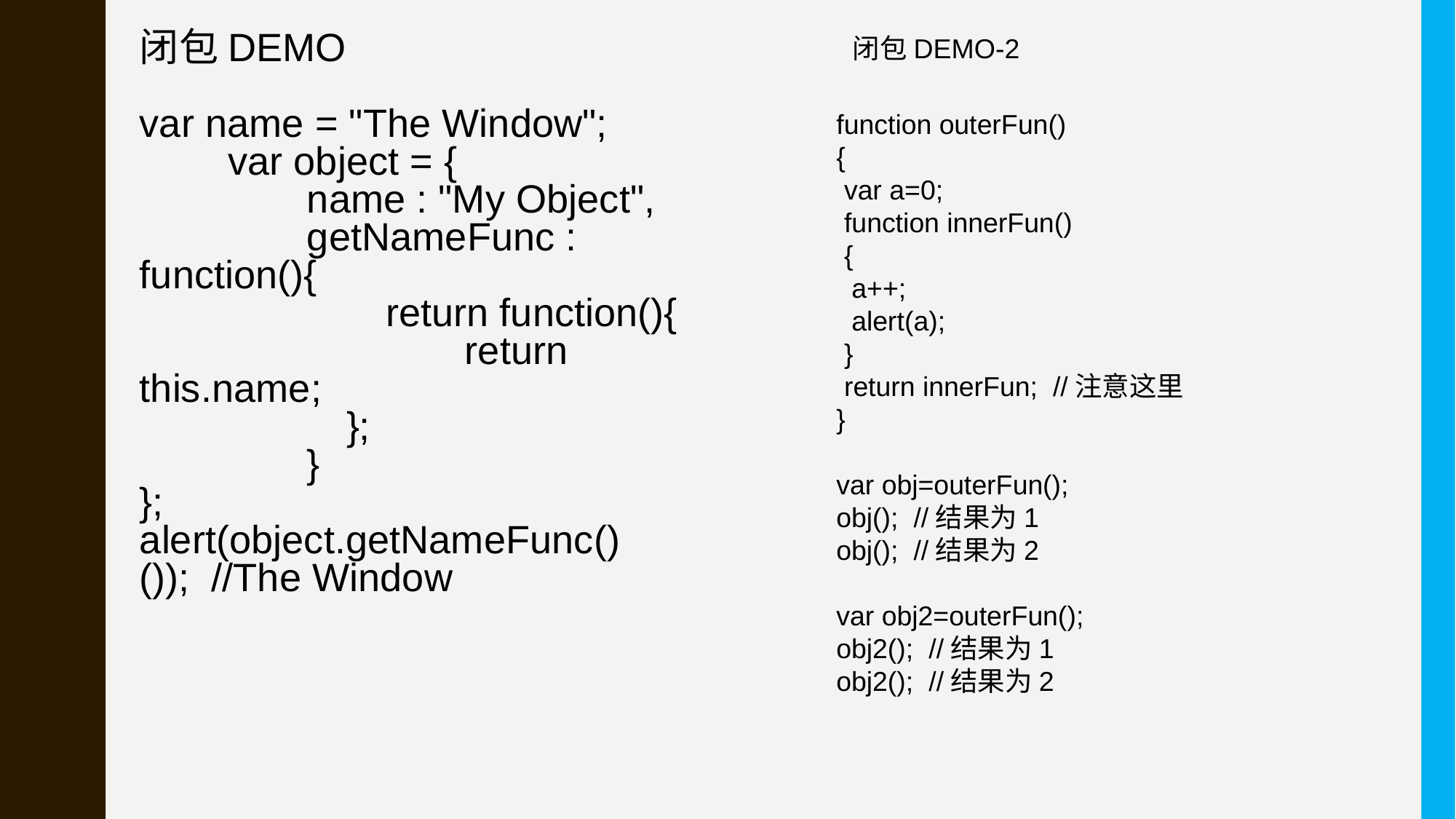

闭包DEMO

var name = "The Window";
　　var object = {
　　　　name : "My Object",
　　　　getNameFunc : function(){
　　　　　　return function(){
　　　　　　　　return this.name;
　　　　　};
　　　　}
};
alert(object.getNameFunc()());  //The Window
闭包DEMO-2

function outerFun()
{
 var a=0;
 function innerFun()
 {
  a++;
  alert(a);
 }
 return innerFun;  //注意这里
}

var obj=outerFun();
obj();  //结果为1
obj();  //结果为2

var obj2=outerFun();
obj2();  //结果为1
obj2();  //结果为2